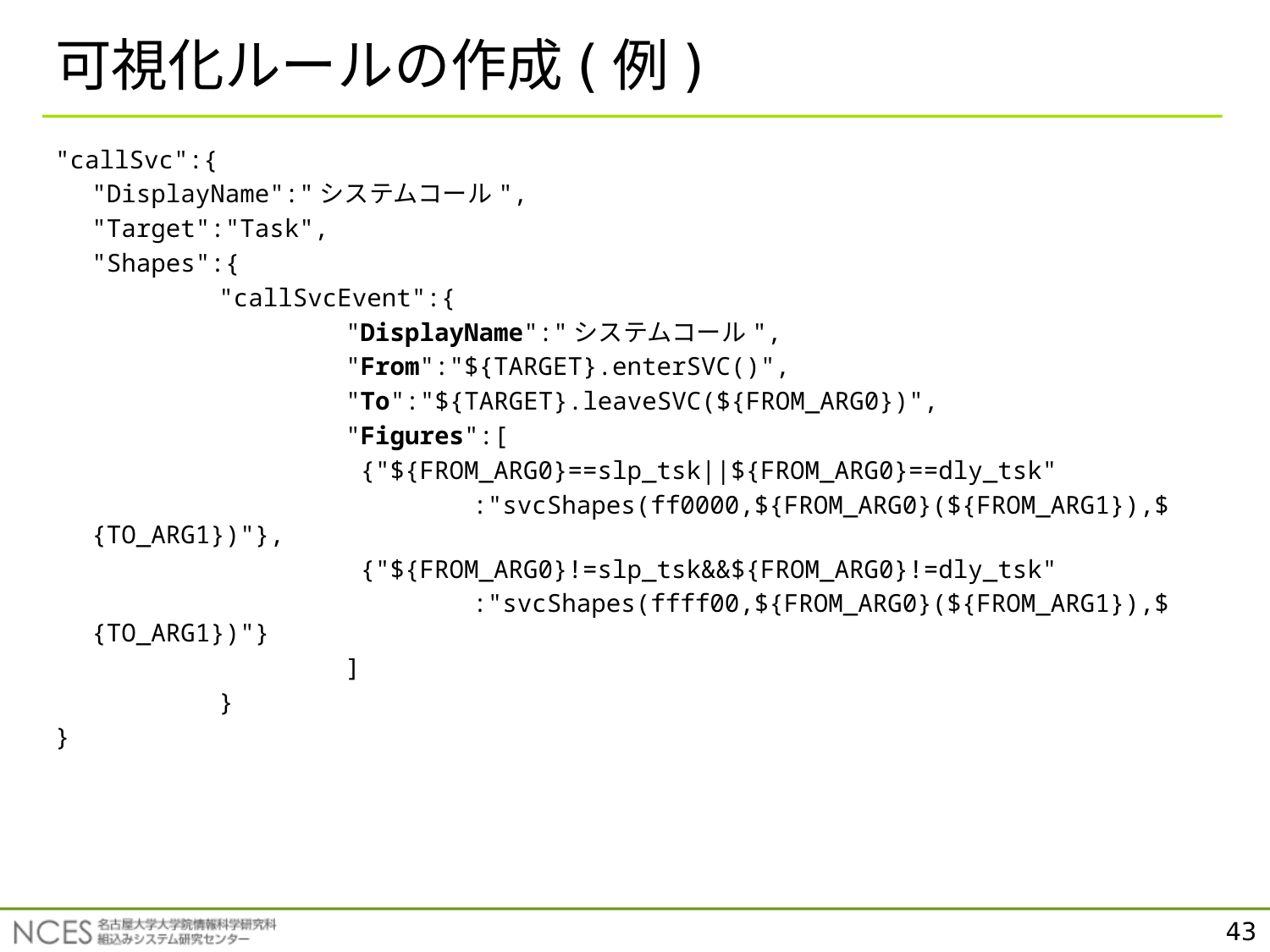

# 可視化ルールの作成(例)
"callSvc":{
	"DisplayName":"システムコール",
	"Target":"Task",
	"Shapes":{
		"callSvcEvent":{
			"DisplayName":"システムコール",
			"From":"${TARGET}.enterSVC()",
			"To":"${TARGET}.leaveSVC(${FROM_ARG0})",
			"Figures":[
		   	 {"${FROM_ARG0}==slp_tsk||${FROM_ARG0}==dly_tsk"
				:"svcShapes(ff0000,${FROM_ARG0}(${FROM_ARG1}),${TO_ARG1})"},
		  	 {"${FROM_ARG0}!=slp_tsk&&${FROM_ARG0}!=dly_tsk"
				:"svcShapes(ffff00,${FROM_ARG0}(${FROM_ARG1}),${TO_ARG1})"}
			]
		}
}
43